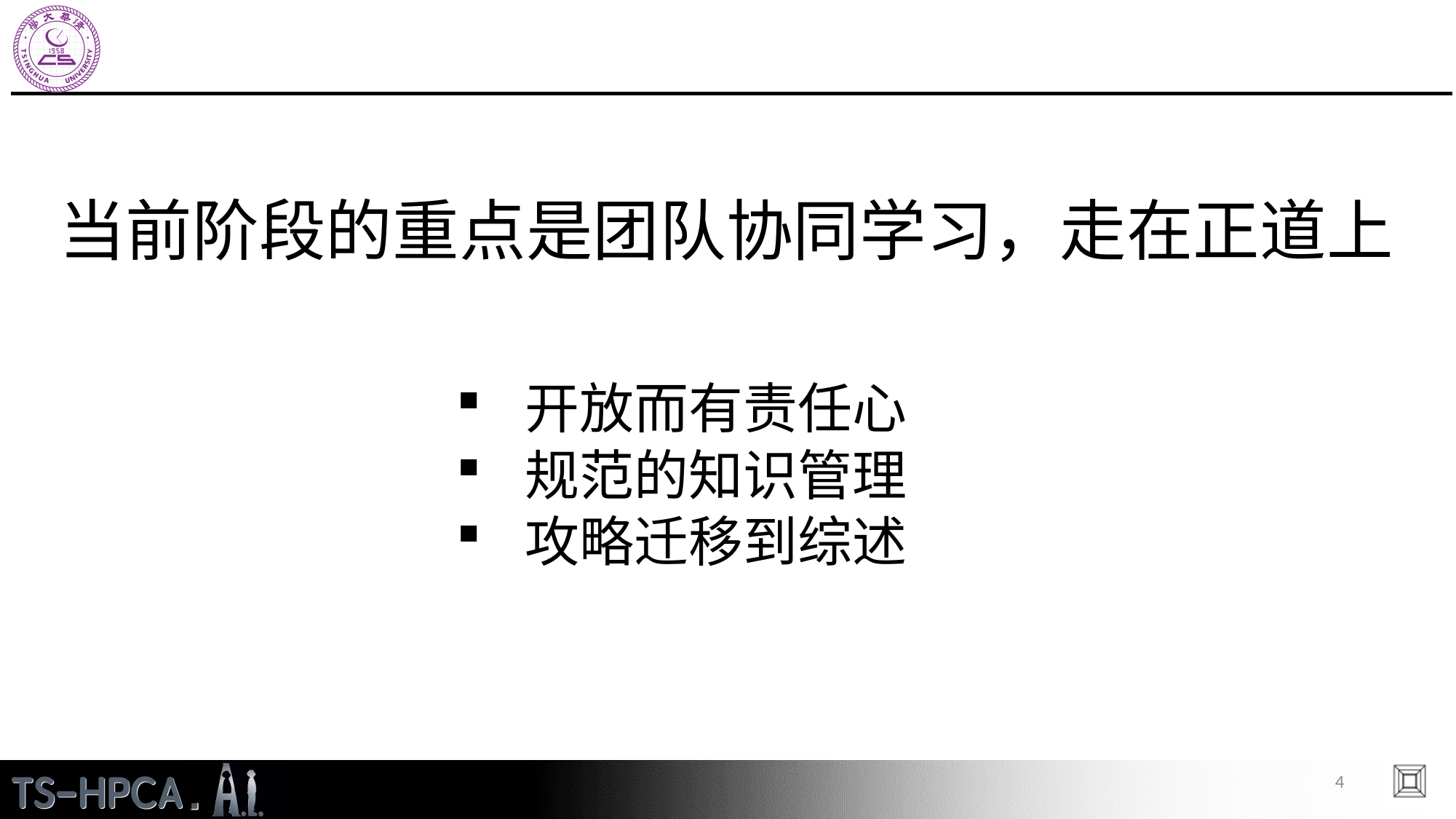

# 当前阶段的重点是团队协同学习，走在正道上
开放而有责任心
规范的知识管理
攻略迁移到综述

4